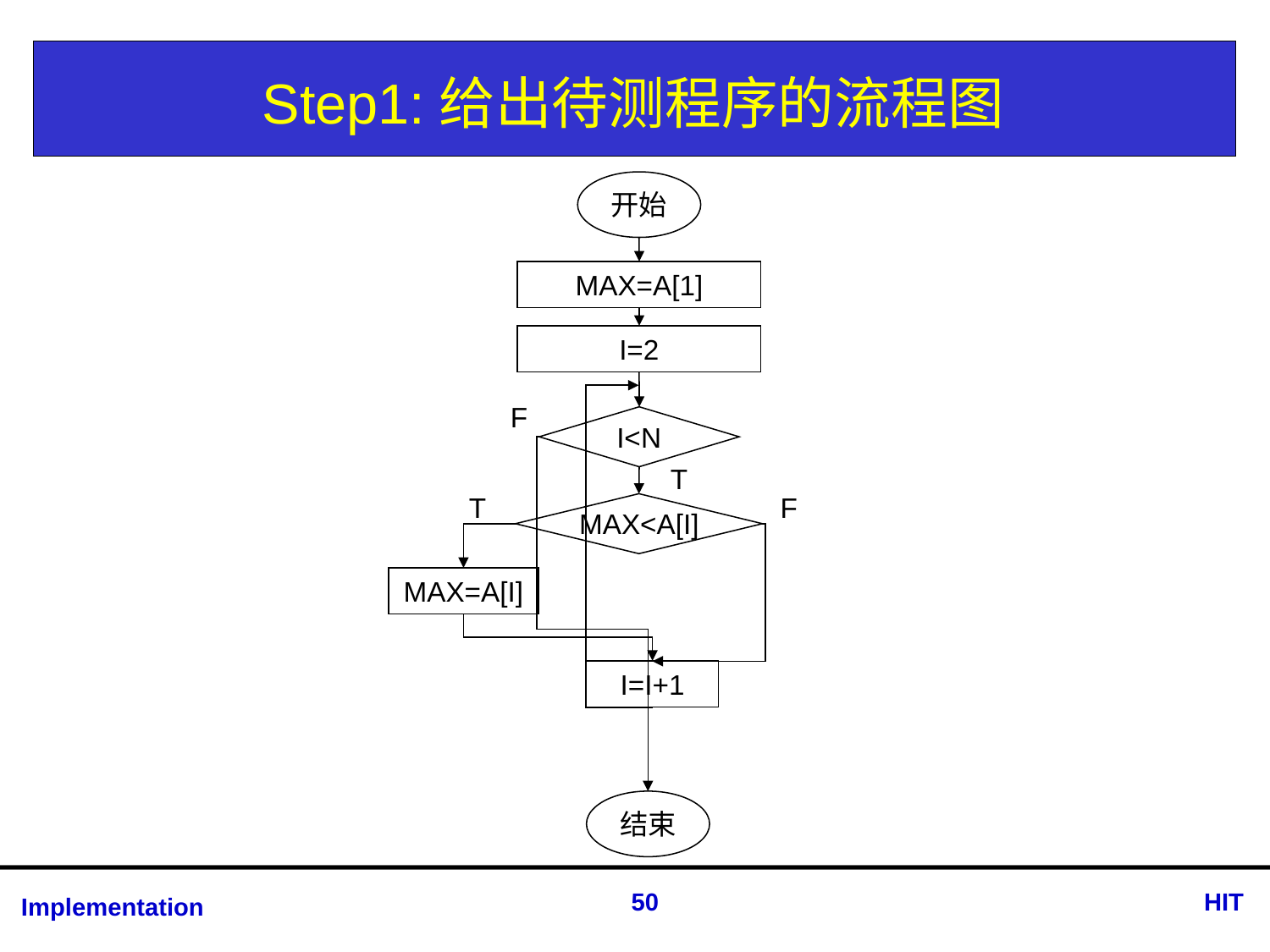

# Step1:给出待测程序的流程图
开始
MAX=A[1]
I=2
F

I<N
T
T
F

MAX<A[I]
MAX=A[I]
I=I+1
结束